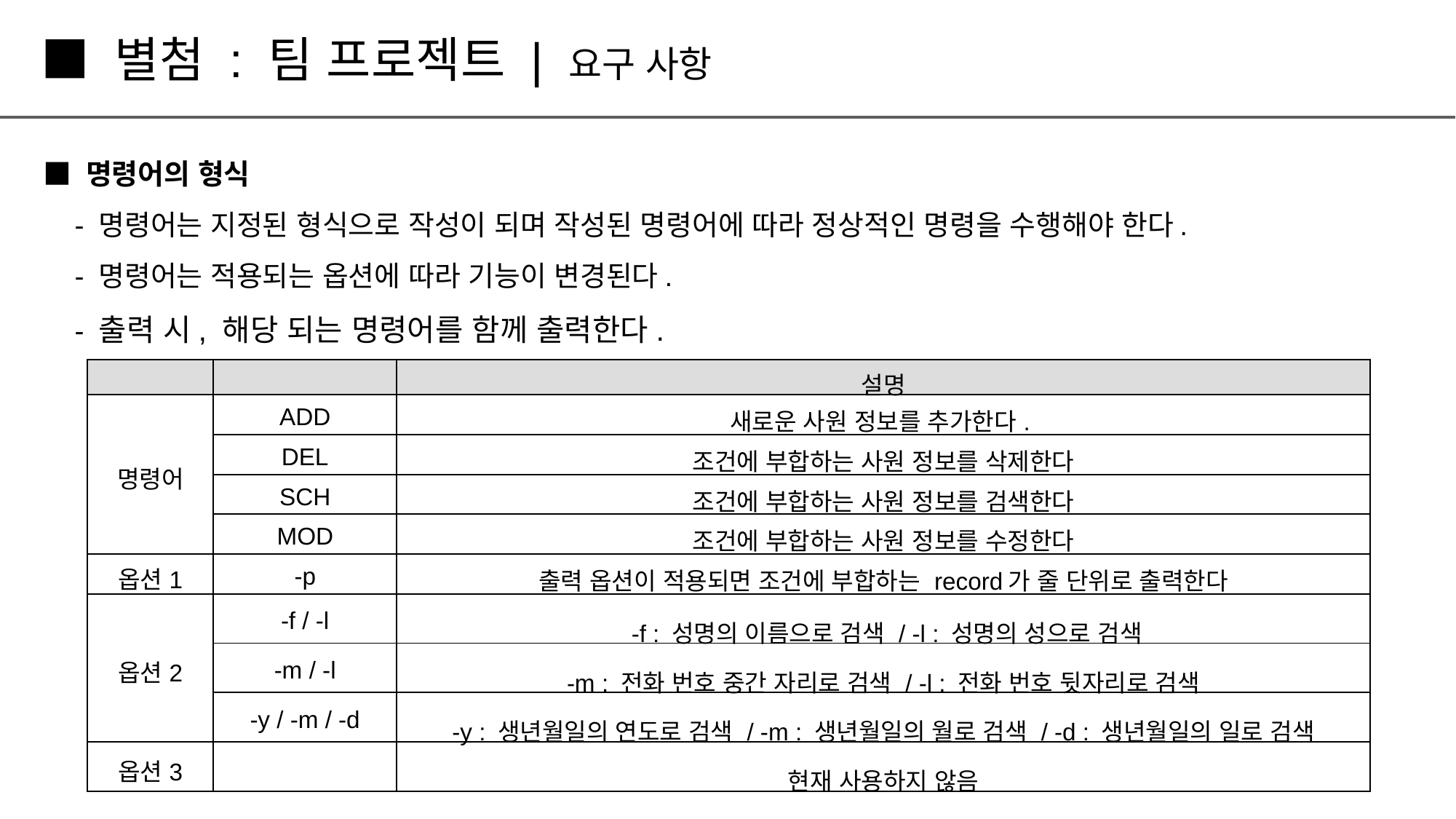

■ 별첨 : 팀 프로젝트 | 요구 사항
■ 명령어의 형식
    - 명령어는 지정된 형식으로 작성이 되며 작성된 명령어에 따라 정상적인 명령을 수행해야 한다.
    - 명령어는 적용되는 옵션에 따라 기능이 변경된다.
    - 출력 시, 해당 되는 명령어를 함께 출력한다.

|  |  | 설명 |
| --- | --- | --- |
| 명령어 | ADD | 새로운 사원 정보를 추가한다. |
|  | DEL | 조건에 부합하는 사원 정보를 삭제한다 |
|  | SCH | 조건에 부합하는 사원 정보를 검색한다 |
|  | MOD | 조건에 부합하는 사원 정보를 수정한다 |
| 옵션1 | -p | 출력 옵션이 적용되면 조건에 부합하는 record가 줄 단위로 출력한다 |
| 옵션2 | -f / -l | -f : 성명의 이름으로 검색 / -l : 성명의 성으로 검색 |
|  | -m / -l | -m : 전화 번호 중간 자리로 검색 / -l : 전화 번호 뒷자리로 검색 |
|  | -y / -m / -d | -y : 생년월일의 연도로 검색 / -m : 생년월일의 월로 검색 / -d : 생년월일의 일로 검색 |
| 옵션3 |  | 현재 사용하지 않음 |